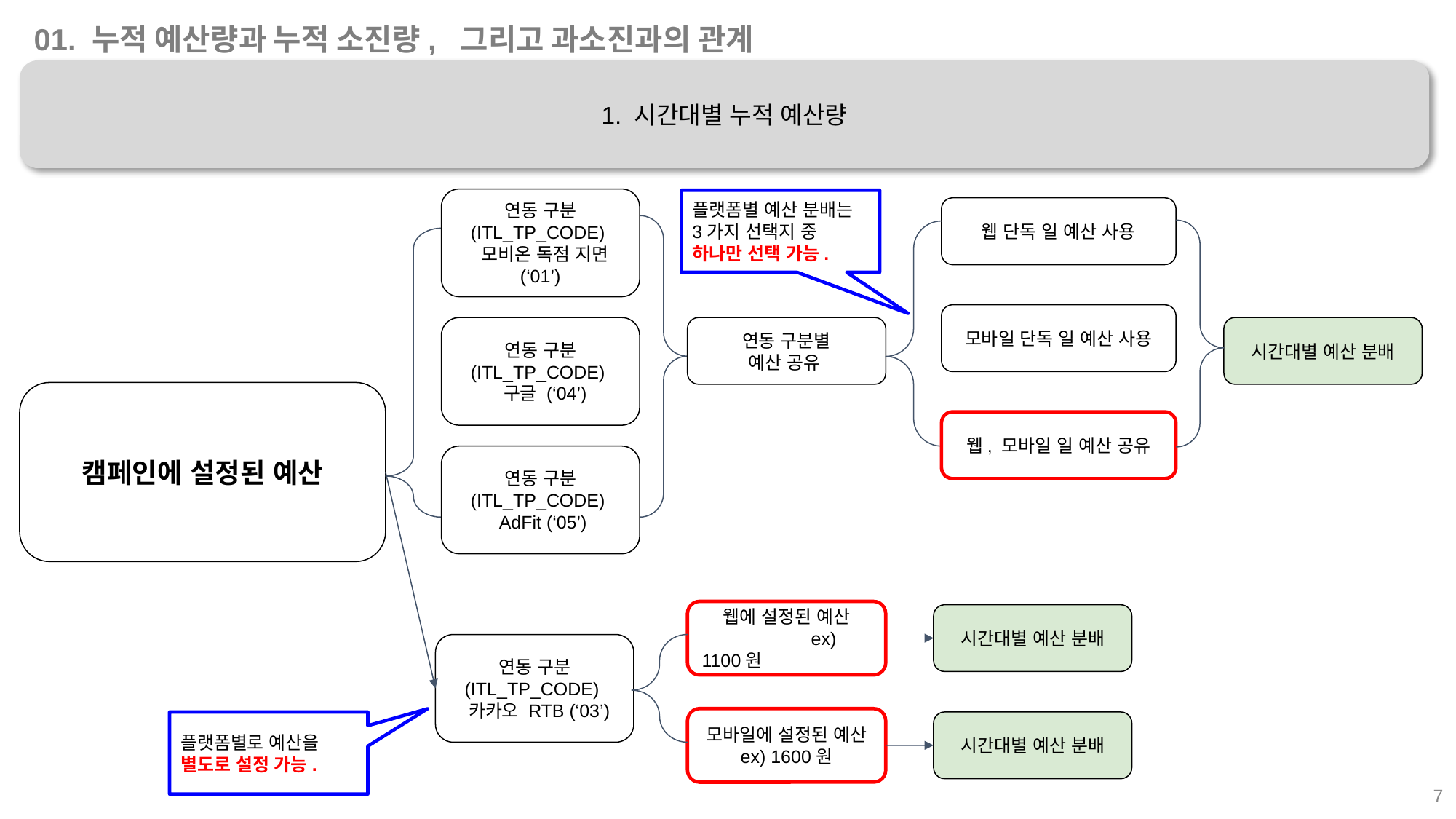

01. 누적 예산량과 누적 소진량,  그리고 과소진과의 관계
1. 시간대별 누적 예산량
연동 구분 (ITL_TP_CODE)
 모비온 독점 지면 (‘01’)
플랫폼별 예산 분배는
3가지 선택지 중 하나만 선택 가능.
웹 단독 일 예산 사용

모바일 단독 일 예산 사용
시간대별 예산 분배
연동 구분별
예산 공유
연동 구분 (ITL_TP_CODE)
 구글 (‘04’)
캠페인에 설정된 예산
웹, 모바일 일 예산 공유
연동 구분 (ITL_TP_CODE)
 AdFit (‘05’)
웹에 설정된 예산
	ex) 1100원
시간대별 예산 분배

연동 구분 (ITL_TP_CODE)
 카카오 RTB (‘03’)
모바일에 설정된 예산
ex) 1600원
시간대별 예산 분배
플랫폼별로 예산을 별도로 설정 가능.
7